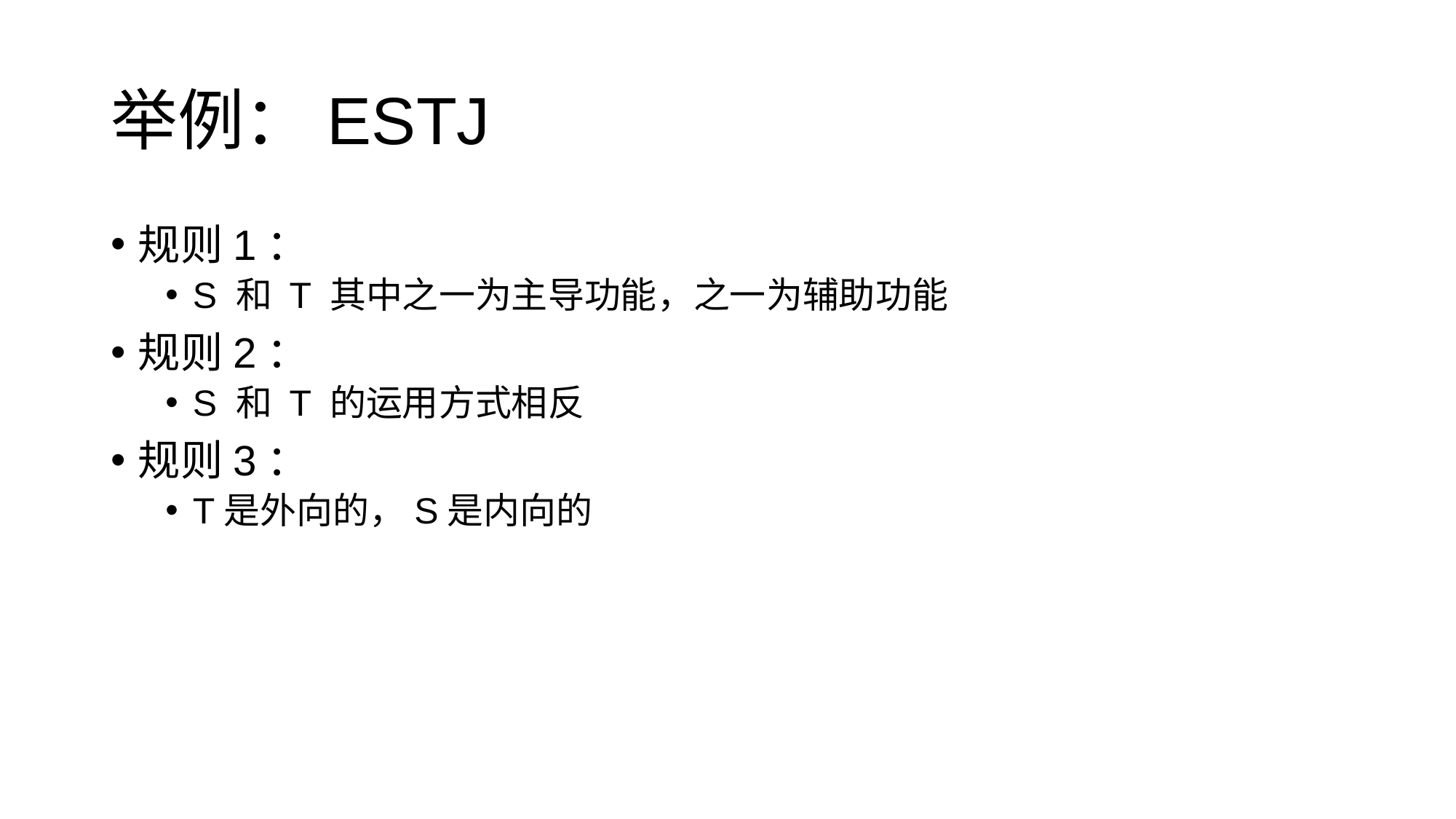

# 举例：ESTJ
规则1：
S 和 T 其中之一为主导功能，之一为辅助功能
规则2：
S 和 T 的运用方式相反
规则3：
T是外向的，S是内向的